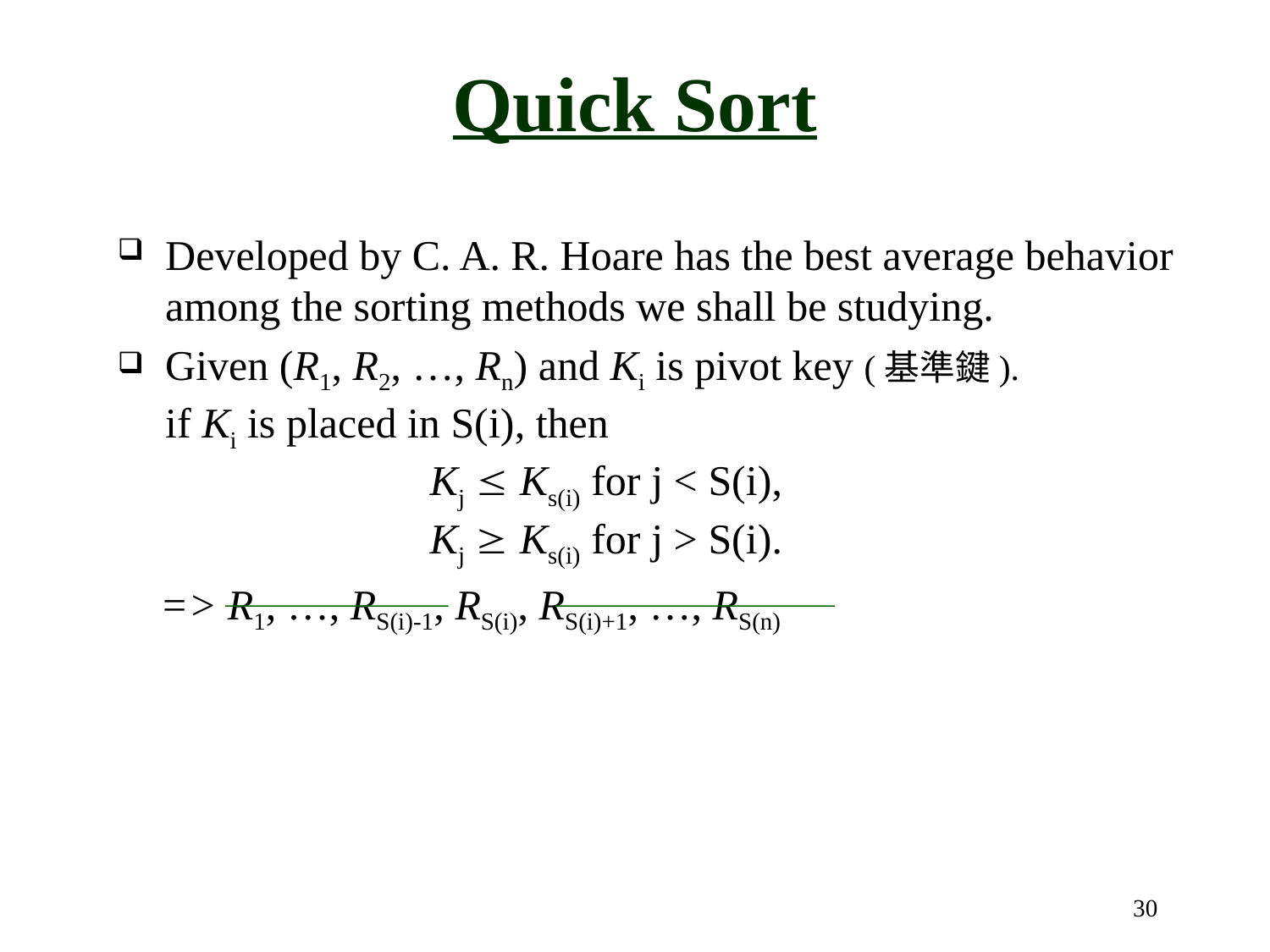

# Quick Sort
Developed by C. A. R. Hoare has the best average behavior among the sorting methods we shall be studying.
Given (R1, R2, …, Rn) and Ki is pivot key (基準鍵).
if Ki is placed in S(i), then
 	             Kj ≤ Ks(i) for j < S(i),
		 Kj ≥ Ks(i) for j > S(i).
    => R1, …, RS(i)-1, RS(i), RS(i)+1, …, RS(n)

30